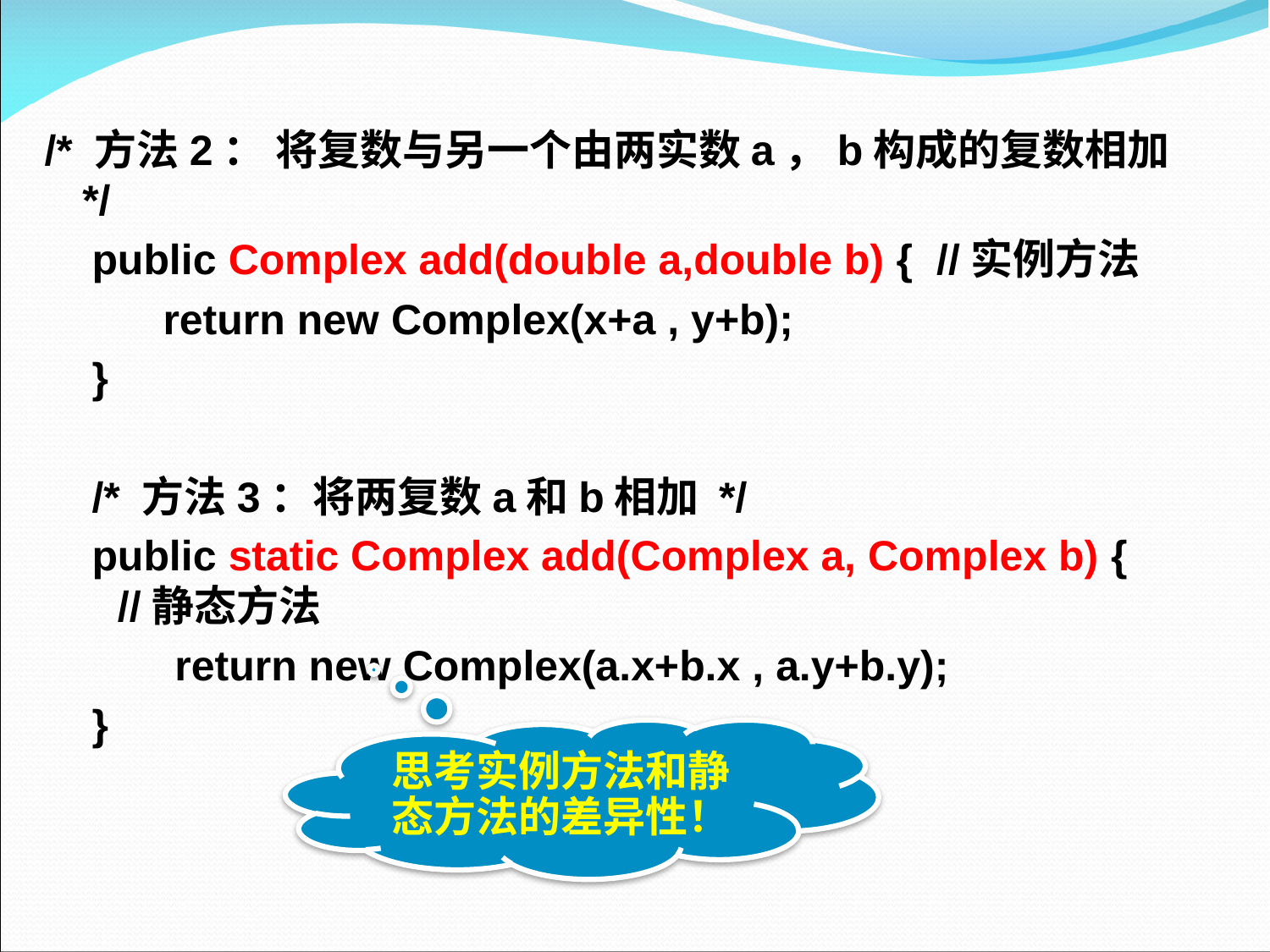

/* 方法2： 将复数与另一个由两实数a，b构成的复数相加 */
    public Complex add(double a,double b) {  //实例方法
          return new Complex(x+a , y+b);
    }

    /* 方法3：将两复数a和b相加 */
    public static Complex add(Complex a, Complex b) {           //静态方法
           return new Complex(a.x+b.x , a.y+b.y);
    }
思考实例方法和静态方法的差异性！